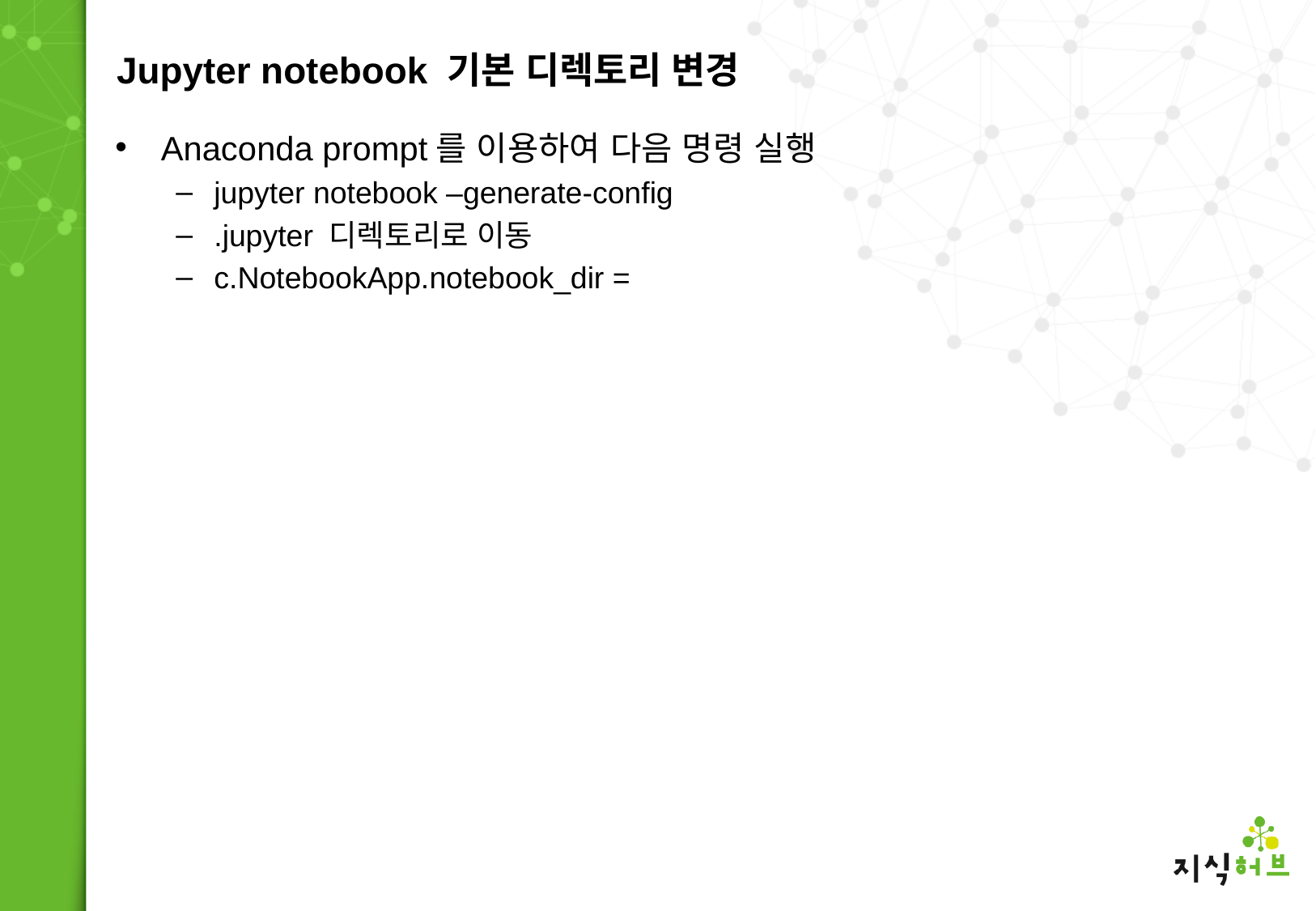

# Jupyter notebook 기본 디렉토리 변경
Anaconda prompt를 이용하여 다음 명령 실행
jupyter notebook –generate-config
.jupyter 디렉토리로 이동
c.NotebookApp.notebook_dir =